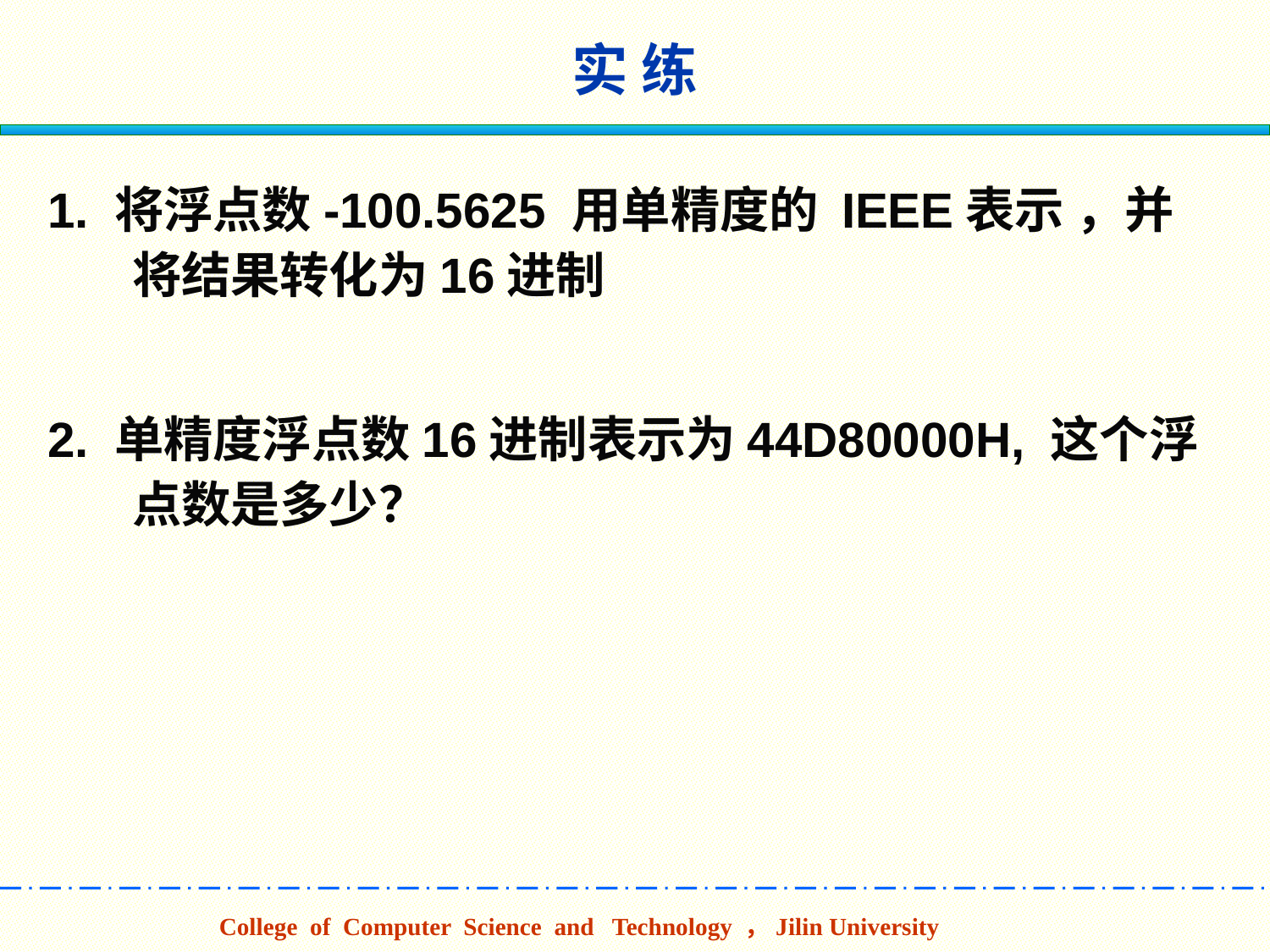

# 实 练
1. 将浮点数-100.5625 用单精度的 IEEE表示 ，并将结果转化为16进制

2. 单精度浮点数16进制表示为44D80000H, 这个浮点数是多少？